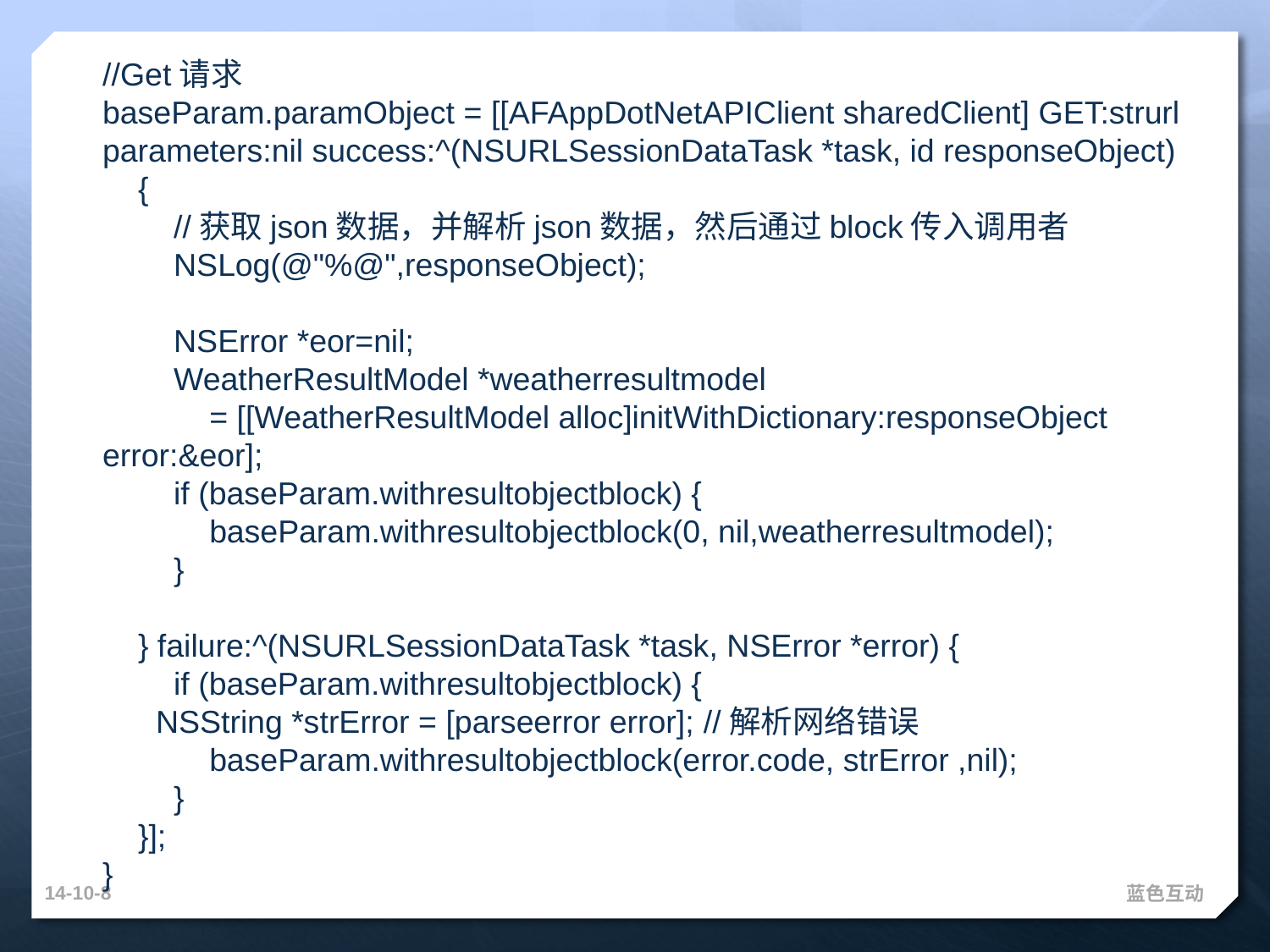

//Get请求
baseParam.paramObject = [[AFAppDotNetAPIClient sharedClient] GET:strurl parameters:nil success:^(NSURLSessionDataTask *task, id responseObject)
    {
        //获取json数据，并解析json数据，然后通过block传入调用者
        NSLog(@"%@",responseObject);

        NSError *eor=nil;
        WeatherResultModel *weatherresultmodel
            = [[WeatherResultModel alloc]initWithDictionary:responseObject error:&eor];
        if (baseParam.withresultobjectblock) {
            baseParam.withresultobjectblock(0, nil,weatherresultmodel);
        }

    } failure:^(NSURLSessionDataTask *task, NSError *error) {
        if (baseParam.withresultobjectblock) {
      NSString *strError = [parseerror error]; //解析网络错误
            baseParam.withresultobjectblock(error.code, strError ,nil);
        }
    }];
}
14-10-8
蓝色互动